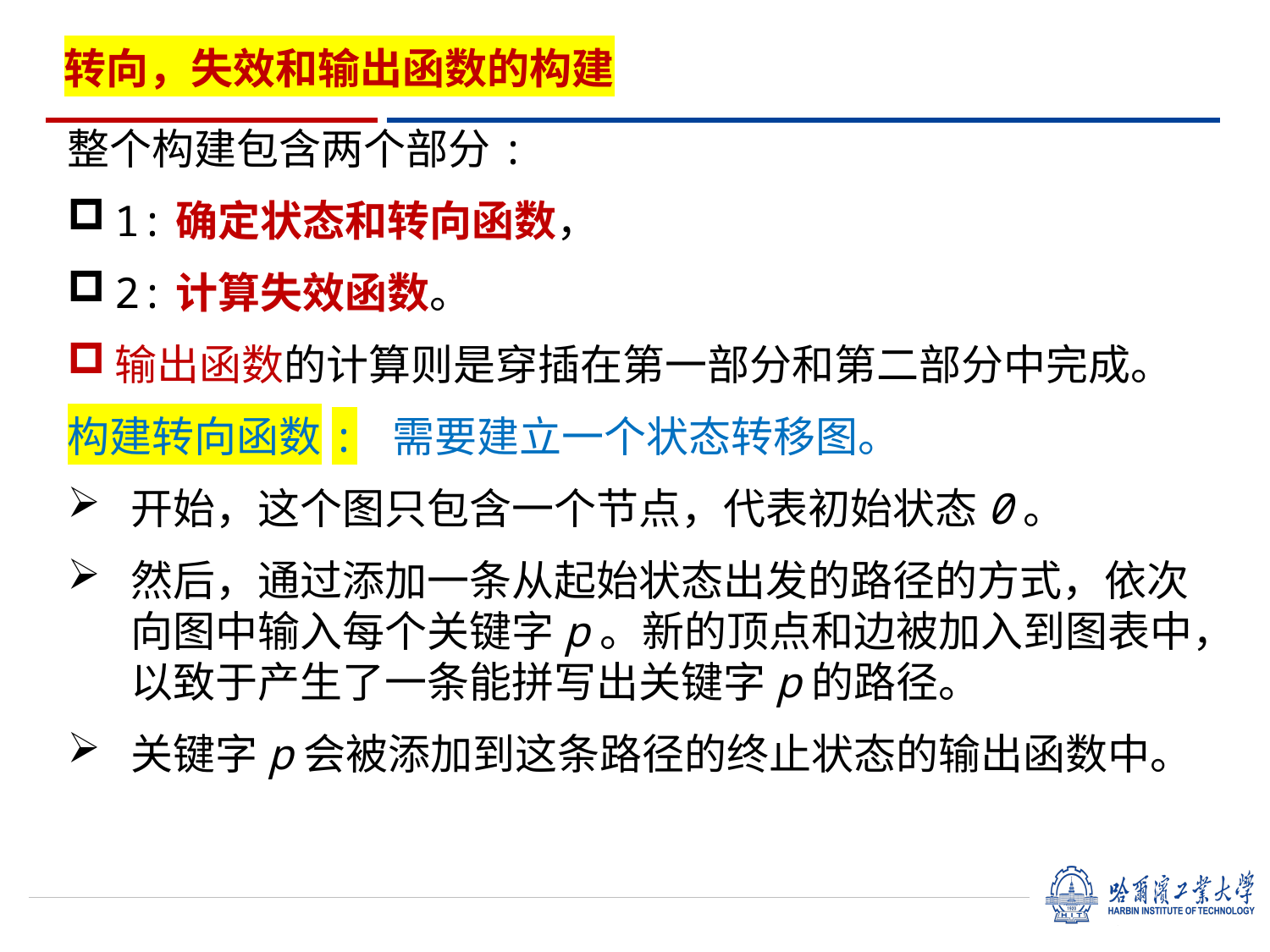

转向，失效和输出函数的构建
整个构建包含两个部分:
1:确定状态和转向函数，
2:计算失效函数。
输出函数的计算则是穿插在第一部分和第二部分中完成。
构建转向函数: 需要建立一个状态转移图。
开始，这个图只包含一个节点，代表初始状态0。
然后，通过添加一条从起始状态出发的路径的方式，依次向图中输入每个关键字p。新的顶点和边被加入到图表中，以致于产生了一条能拼写出关键字p的路径。
关键字p会被添加到这条路径的终止状态的输出函数中。